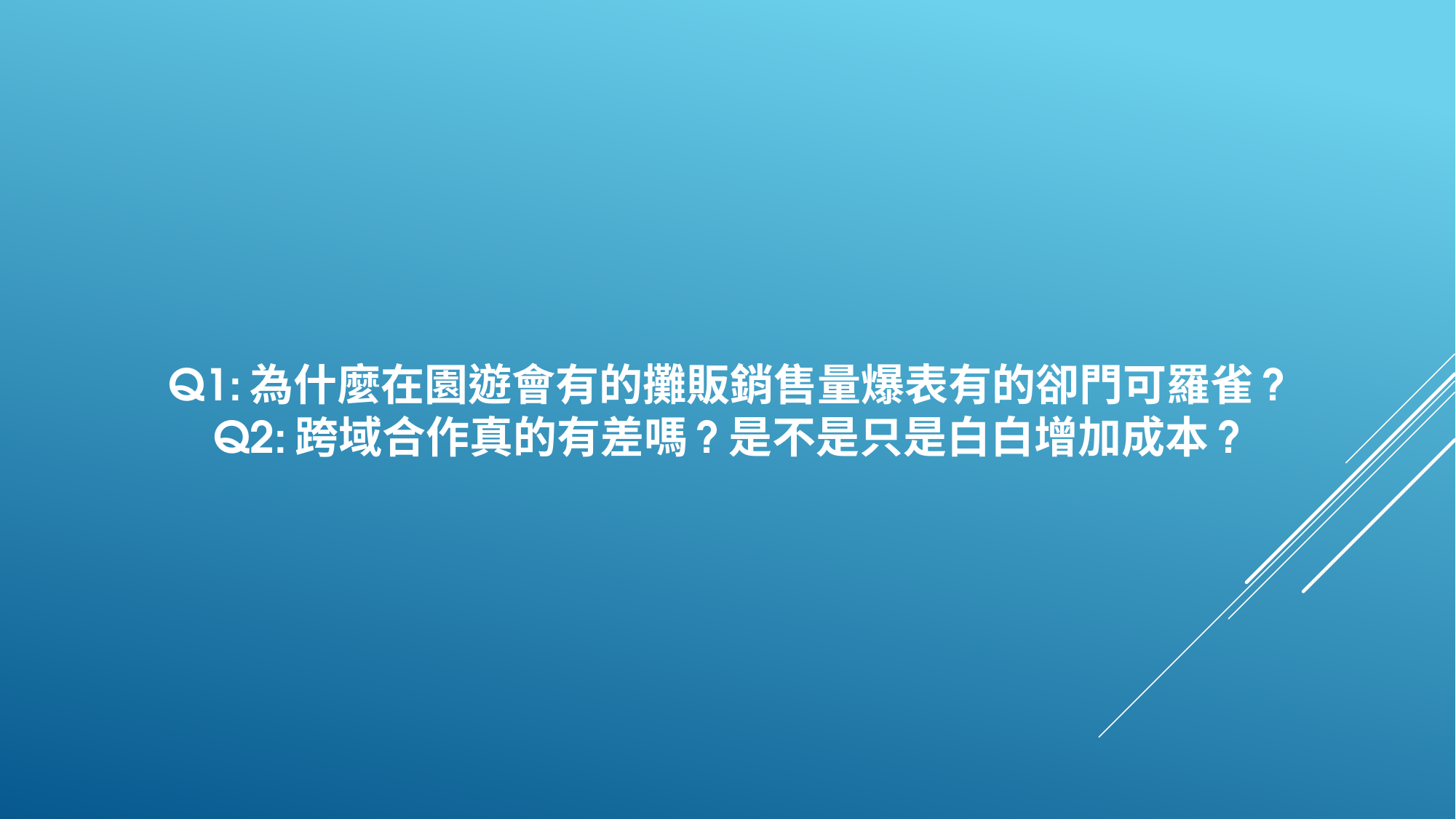

# Q1:為什麼在園遊會有的攤販銷售量爆表有的卻門可羅雀? Q2:跨域合作真的有差嗎?是不是只是白白增加成本?